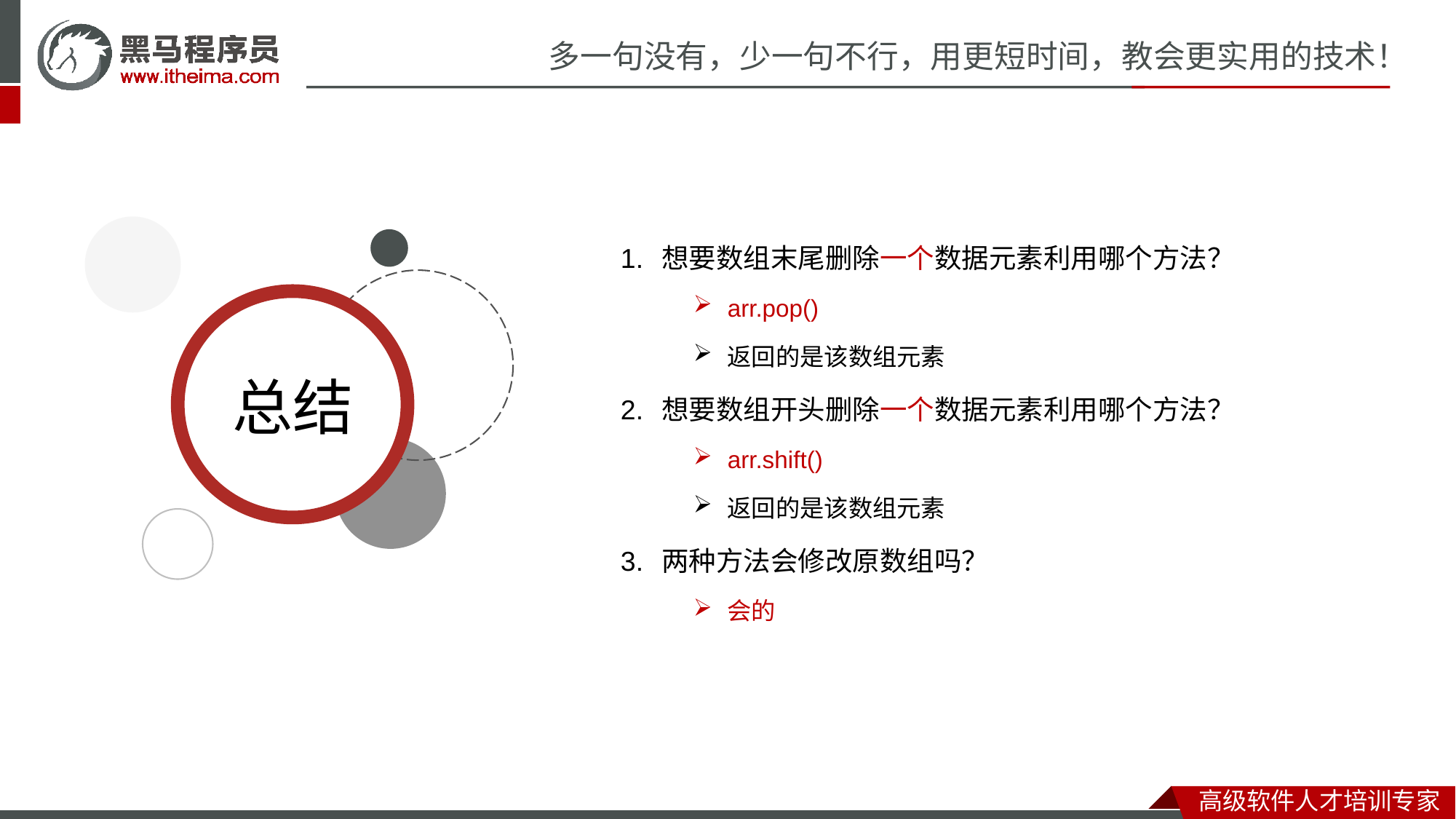

想要数组末尾删除一个数据元素利用哪个方法？
arr.pop()
返回的是该数组元素
想要数组开头删除一个数据元素利用哪个方法？
arr.shift()
返回的是该数组元素
两种方法会修改原数组吗？
会的